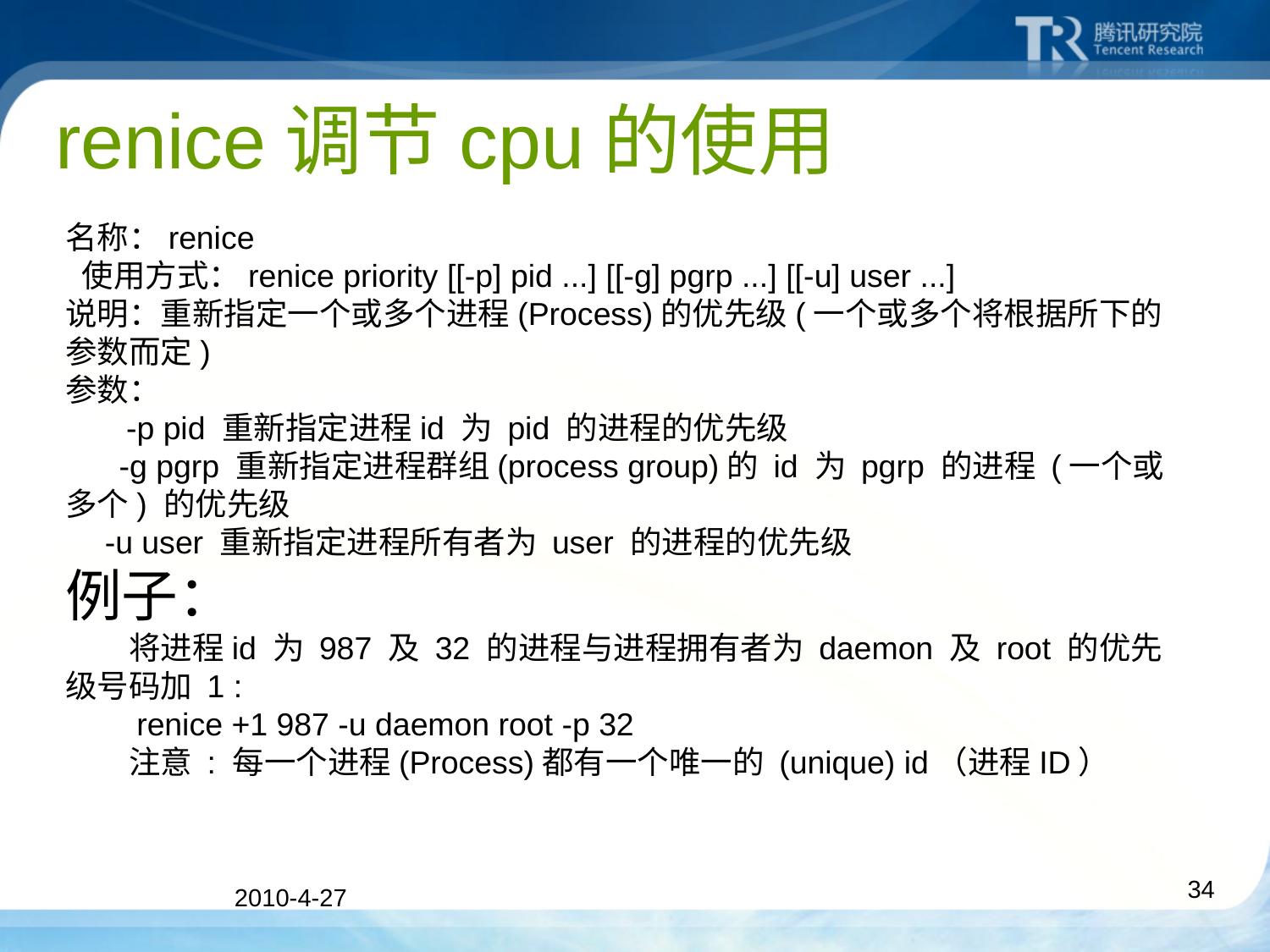

# renice调节cpu的使用
名称：renice
 使用方式：renice priority [[-p] pid ...] [[-g] pgrp ...] [[-u] user ...]
说明：重新指定一个或多个进程(Process)的优先级(一个或多个将根据所下的参数而定)
参数：
   　-p pid 重新指定进程id 为 pid 的进程的优先级
  　-g pgrp 重新指定进程群组(process group)的 id 为 pgrp 的进程 (一个或多个) 的优先级
　-u user 重新指定进程所有者为 user 的进程的优先级
例子：
　　将进程id 为 987 及 32 的进程与进程拥有者为 daemon 及 root 的优先级号码加 1 :
　　renice +1 987 -u daemon root -p 32
　　注意 : 每一个进程(Process)都有一个唯一的 (unique) id（进程ID）

2010-4-27
34